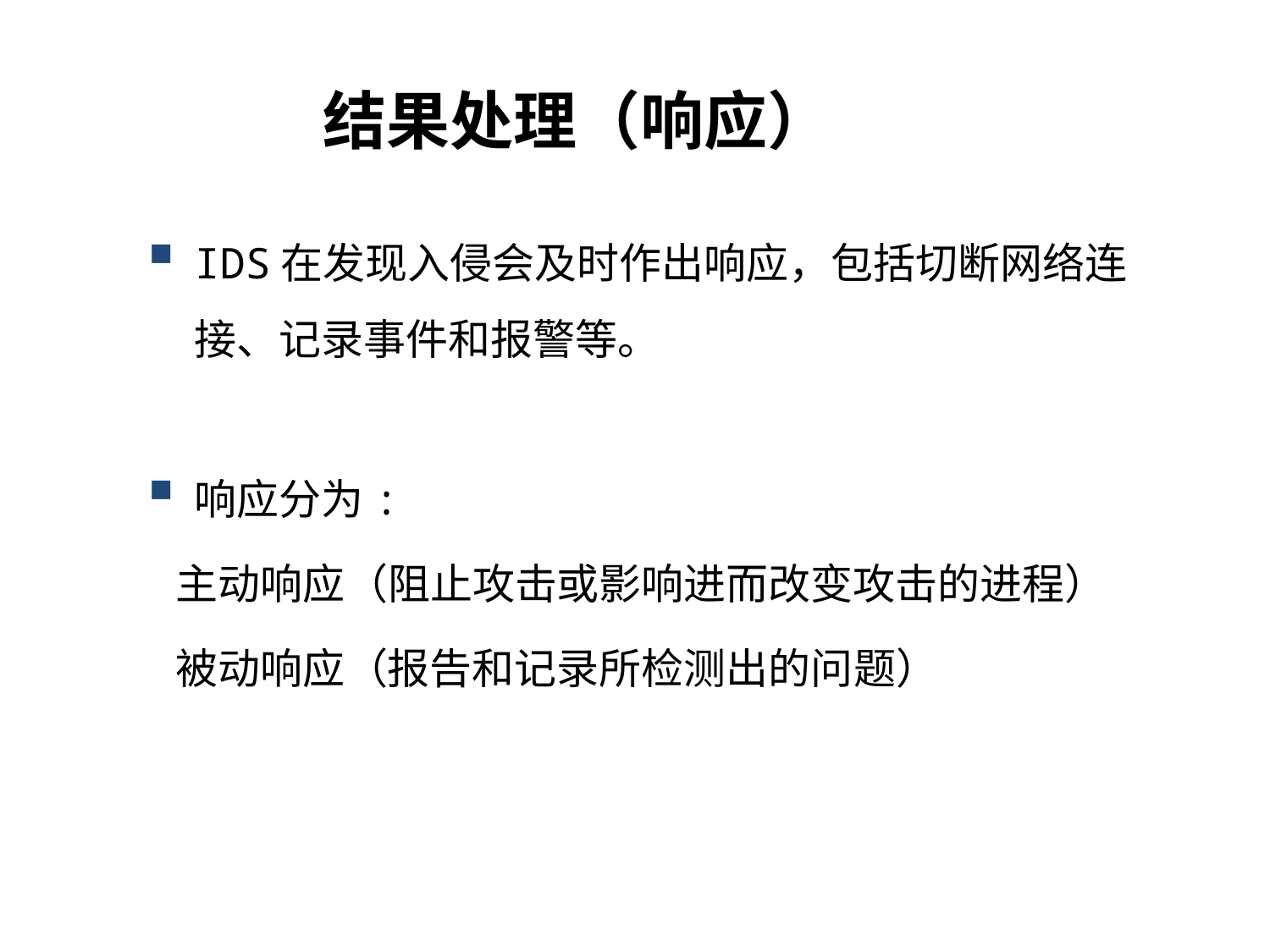

# 结果处理（响应）
IDS在发现入侵会及时作出响应，包括切断网络连接、记录事件和报警等。

响应分为:
  主动响应（阻止攻击或影响进而改变攻击的进程）
  被动响应（报告和记录所检测出的问题）